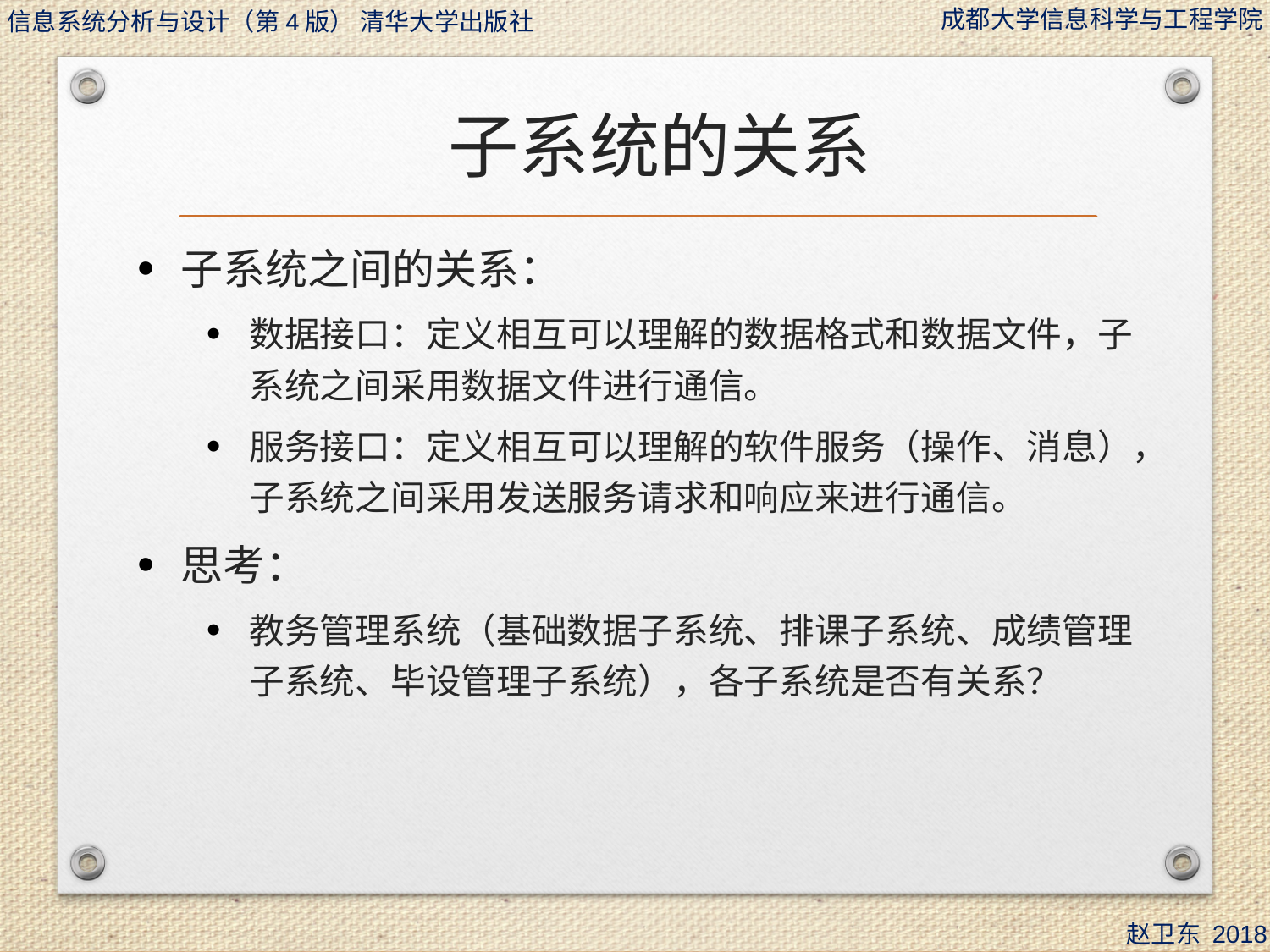

# 子系统的关系
子系统之间的关系：
数据接口：定义相互可以理解的数据格式和数据文件，子系统之间采用数据文件进行通信。
服务接口：定义相互可以理解的软件服务（操作、消息），子系统之间采用发送服务请求和响应来进行通信。
思考：
教务管理系统（基础数据子系统、排课子系统、成绩管理子系统、毕设管理子系统），各子系统是否有关系？